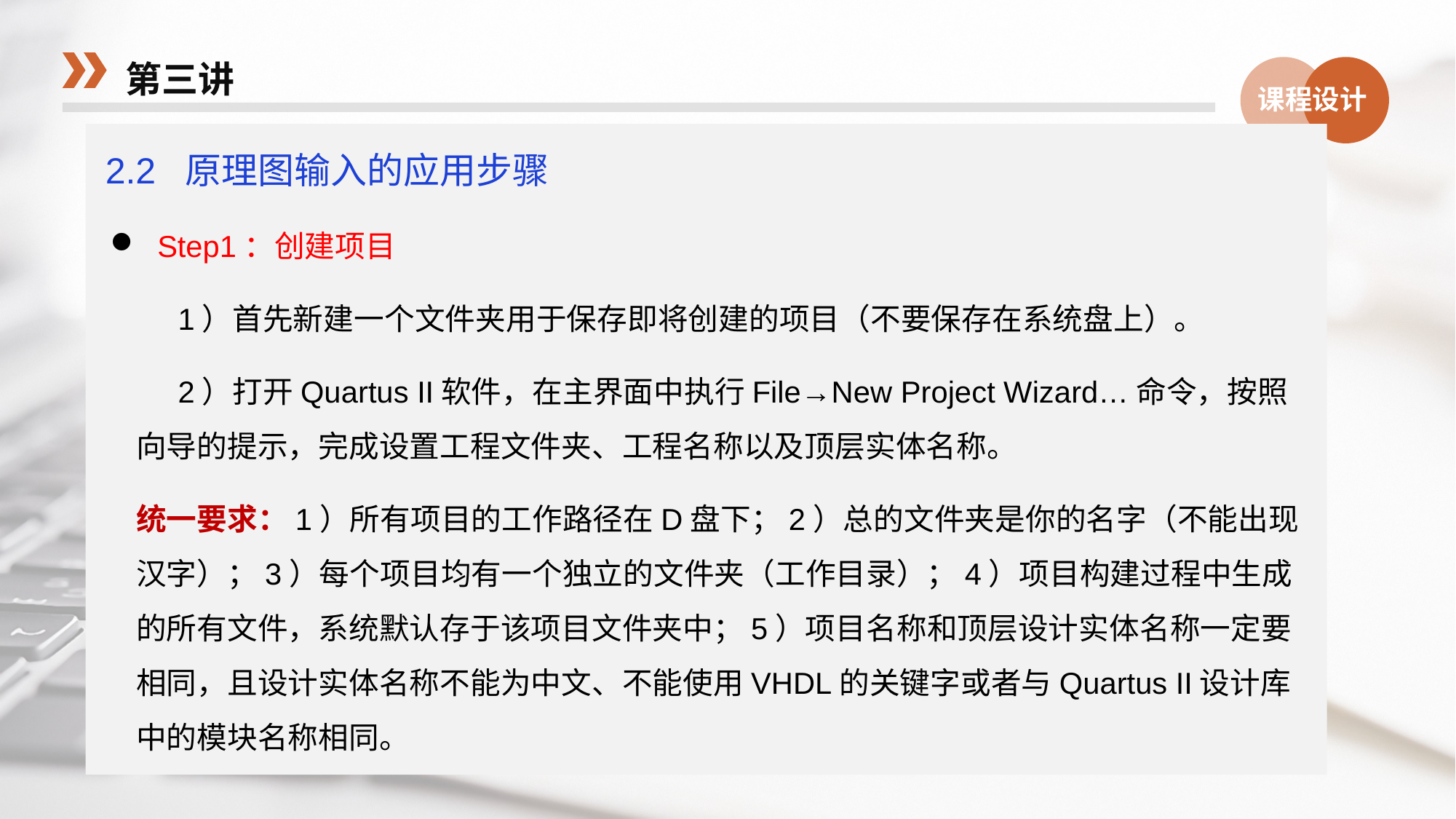

第三讲

课程设计

2.2  原理图输入的应用步骤
  Step1：创建项目
     1）首先新建一个文件夹用于保存即将创建的项目（不要保存在系统盘上）。
     2）打开Quartus II软件，在主界面中执行File→New Project Wizard…命令，按照向导的提示，完成设置工程文件夹、工程名称以及顶层实体名称。
统一要求：1）所有项目的工作路径在D盘下；2）总的文件夹是你的名字（不能出现汉字）；3）每个项目均有一个独立的文件夹（工作目录）；4）项目构建过程中生成的所有文件，系统默认存于该项目文件夹中；5）项目名称和顶层设计实体名称一定要相同，且设计实体名称不能为中文、不能使用VHDL的关键字或者与Quartus II设计库中的模块名称相同。